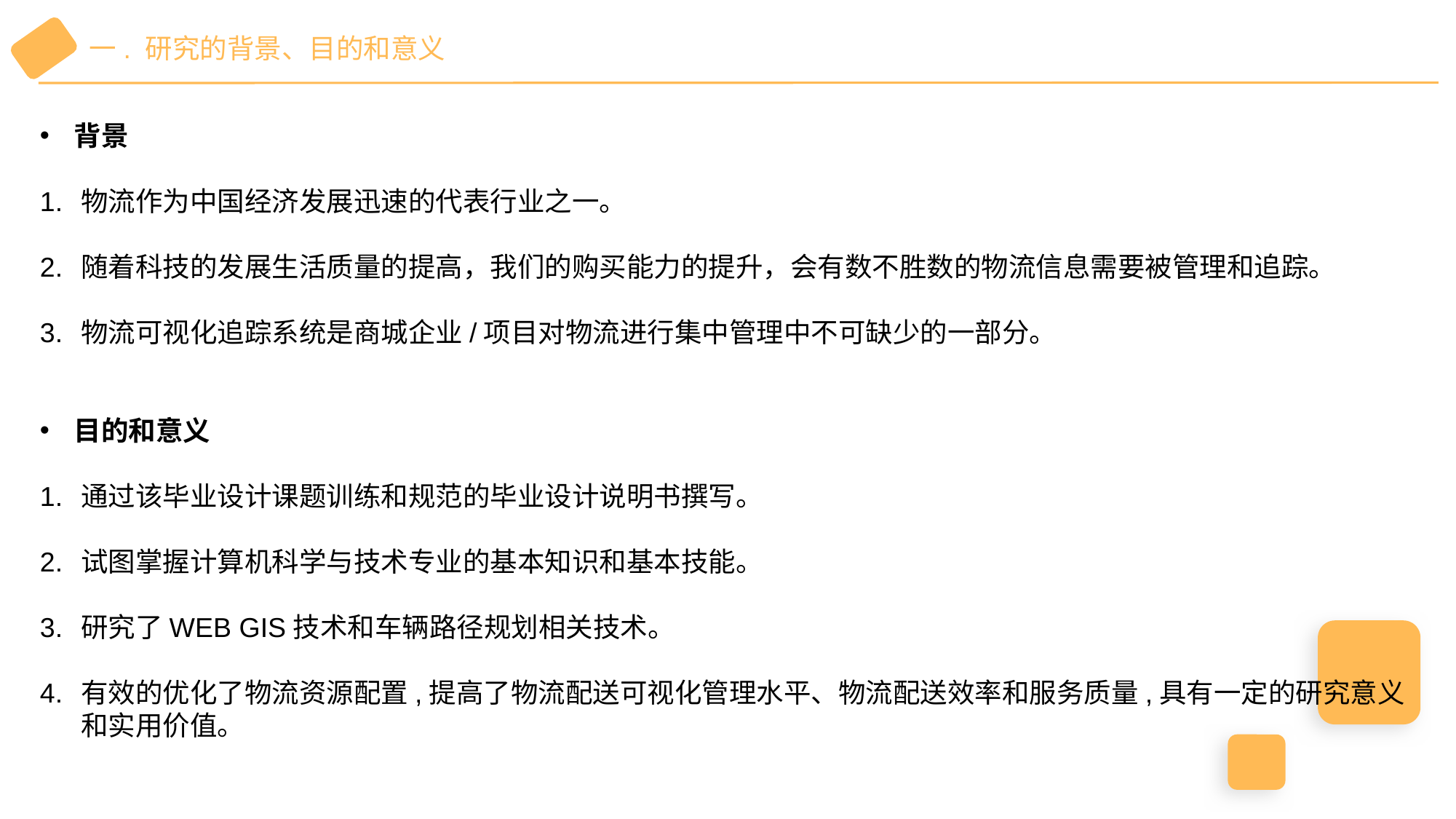

一. 研究的背景、目的和意义

背景

物流作为中国经济发展迅速的代表行业之一。

随着科技的发展生活质量的提高，我们的购买能力的提升，会有数不胜数的物流信息需要被管理和追踪。

物流可视化追踪系统是商城企业/项目对物流进行集中管理中不可缺少的一部分。

目的和意义

通过该毕业设计课题训练和规范的毕业设计说明书撰写。

试图掌握计算机科学与技术专业的基本知识和基本技能。

研究了WEB GIS技术和车辆路径规划相关技术。

有效的优化了物流资源配置,提高了物流配送可视化管理水平、物流配送效率和服务质量,具有一定的研究意义和实用价值。